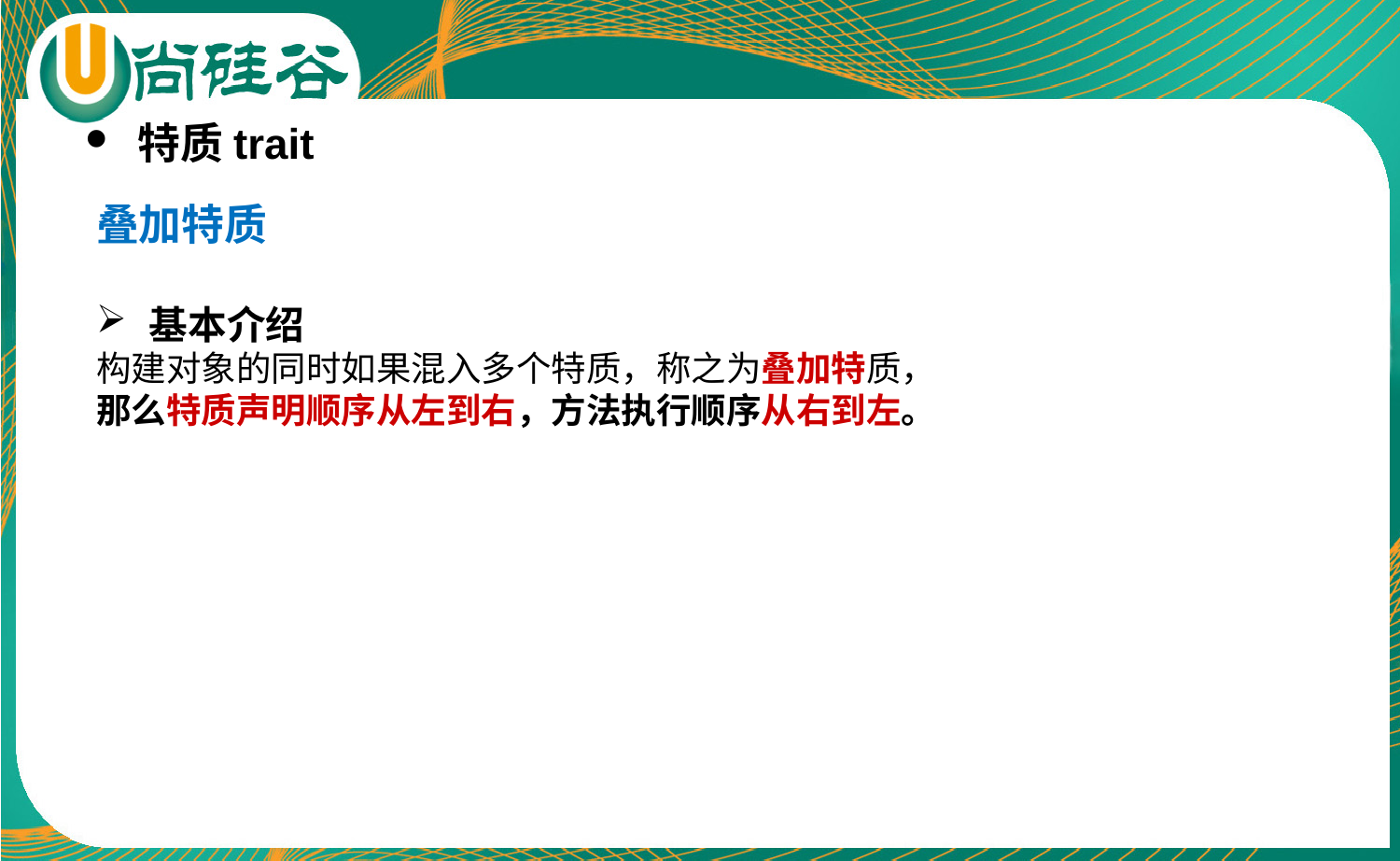

特质trait

叠加特质

基本介绍
构建对象的同时如果混入多个特质，称之为叠加特质，
那么特质声明顺序从左到右，方法执行顺序从右到左。